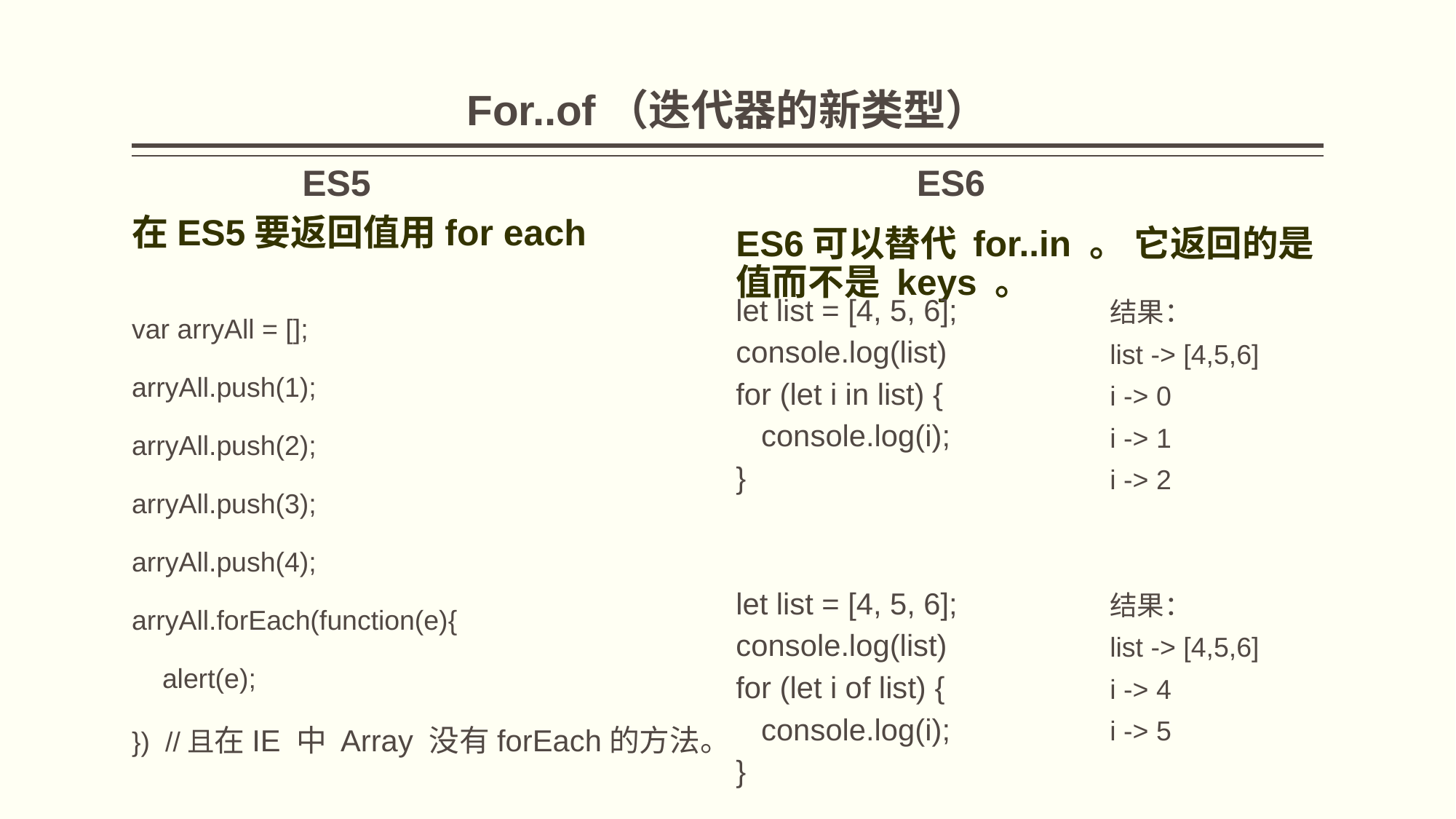

# For..of（迭代器的新类型）
ES5
ES6
在ES5要返回值用for each

ES6可以替代 for..in 。 它返回的是值而不是 keys 。

结果：
list -> [4,5,6]
i -> 0
i -> 1
i -> 2

结果：
list -> [4,5,6]
i -> 4
i -> 5

var arryAll = [];
arryAll.push(1);
arryAll.push(2);
arryAll.push(3);
arryAll.push(4);
arryAll.forEach(function(e){
    alert(e);
})  //且在IE 中 Array 没有forEach的方法。

let list = [4, 5, 6];
console.log(list)
for (let i in list) {
   console.log(i);
}

let list = [4, 5, 6];
console.log(list)
for (let i of list) {
   console.log(i);
}